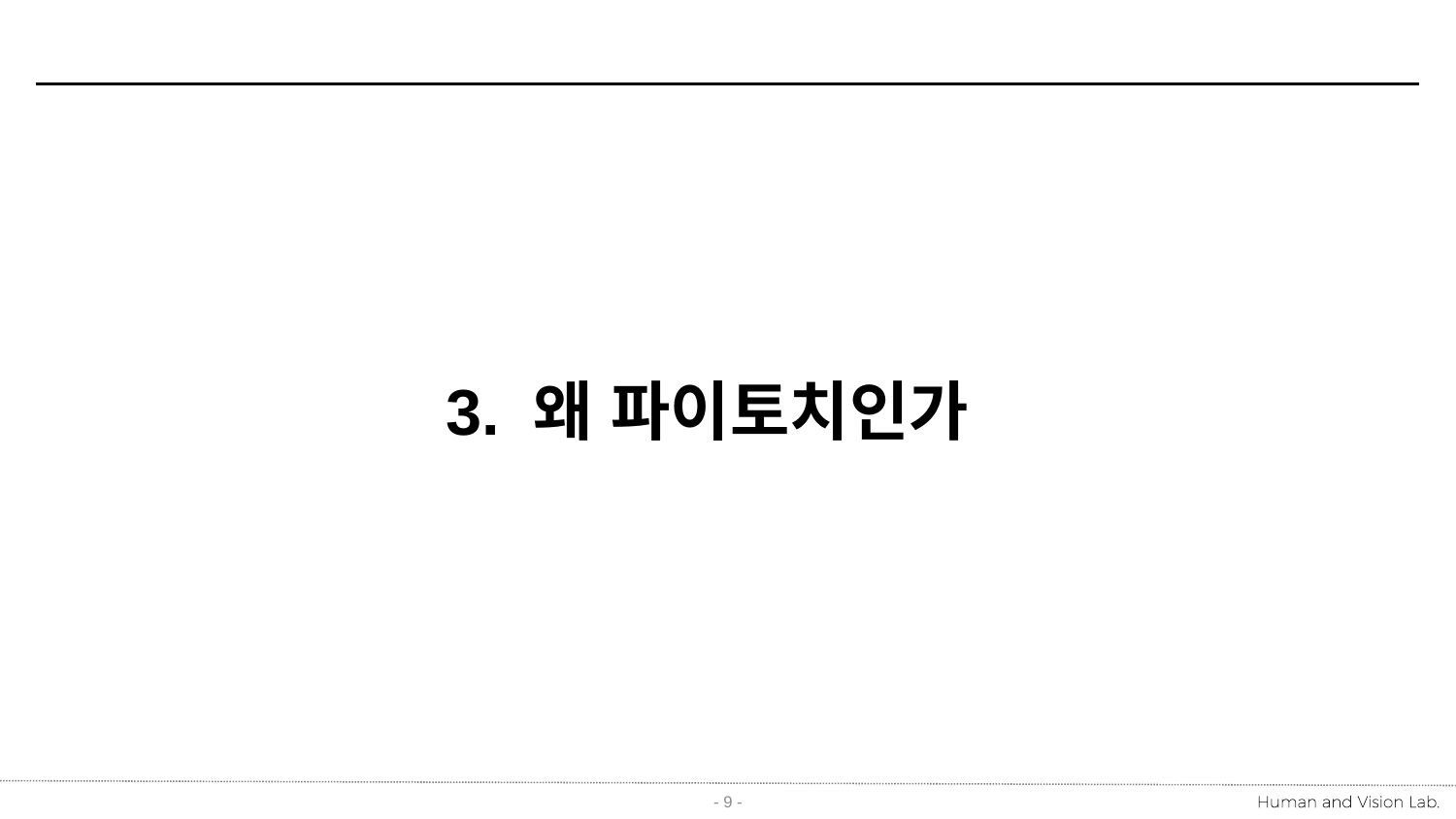

# 3. 왜 파이토치인가
- 9 -